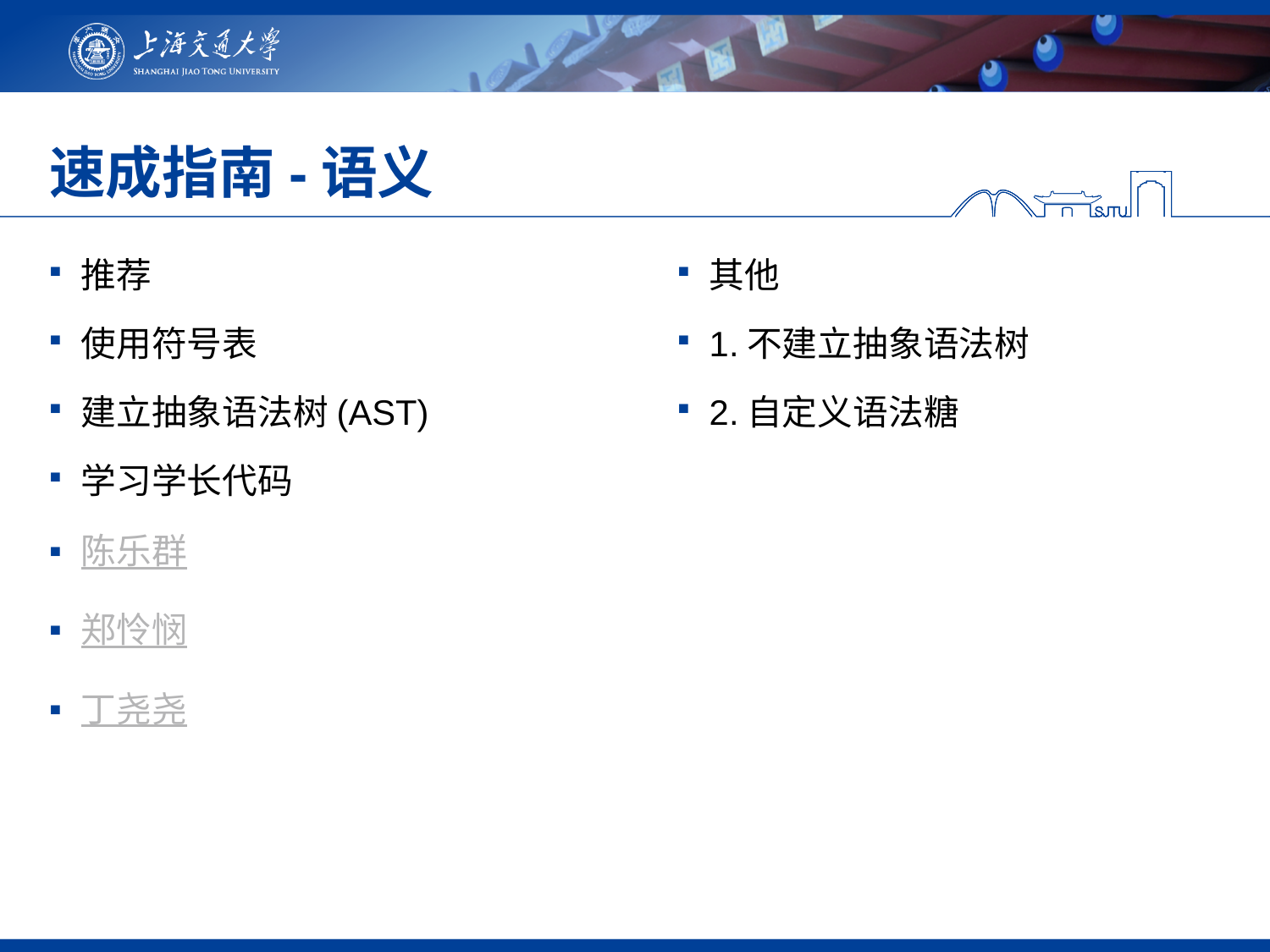

# 速成指南-语义
推荐
使用符号表
建立抽象语法树(AST)
学习学长代码
陈乐群
郑怜悯
丁尧尧

其他
1.不建立抽象语法树
2.自定义语法糖